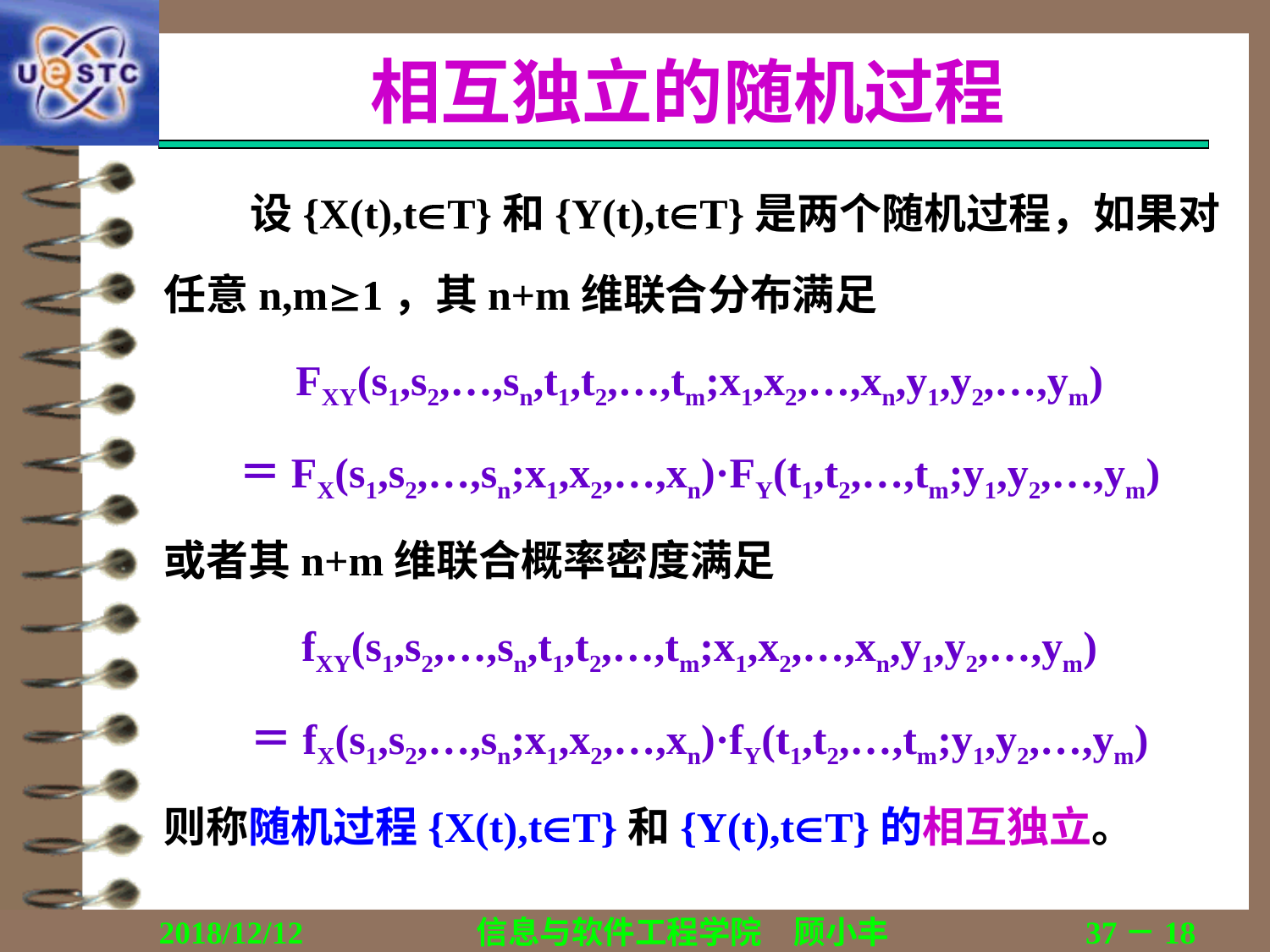

# 相互独立的随机过程
        设{X(t),t∈T}和{Y(t),t∈T}是两个随机过程，如果对
任意n,m≥1，其n+m维联合分布满足
FXY(s1,s2,…,sn,t1,t2,…,tm;x1,x2,…,xn,y1,y2,…,ym)
＝FX(s1,s2,…,sn;x1,x2,…,xn)·FY(t1,t2,…,tm;y1,y2,…,ym)
或者其n+m维联合概率密度满足
fXY(s1,s2,…,sn,t1,t2,…,tm;x1,x2,…,xn,y1,y2,…,ym)
＝fX(s1,s2,…,sn;x1,x2,…,xn)·fY(t1,t2,…,tm;y1,y2,…,ym)
则称随机过程{X(t),t∈T}和{Y(t),t∈T}的相互独立。
2018/12/12
信息与软件工程学院　顾小丰
37－18